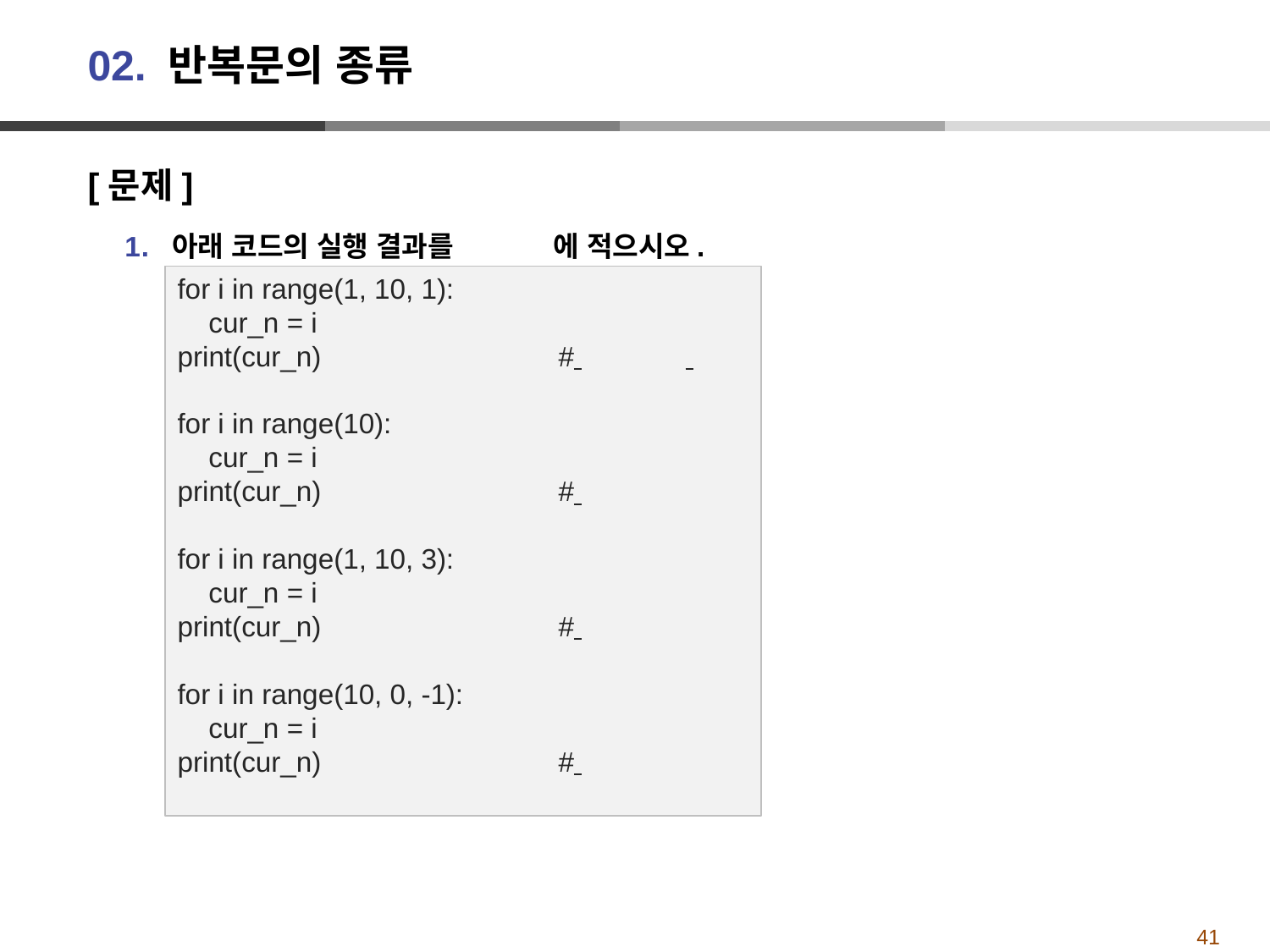

# 02. 반복문의 종류
[문제]
아래 코드의 실행 결과를 	에 적으시오.

for i in range(1, 10, 1):
    cur_n = i
print(cur_n)		#

for i in range(10):
    cur_n = i
print(cur_n)		#

for i in range(1, 10, 3):
    cur_n = i
print(cur_n)		#

for i in range(10, 0, -1):
    cur_n = i
print(cur_n)		#